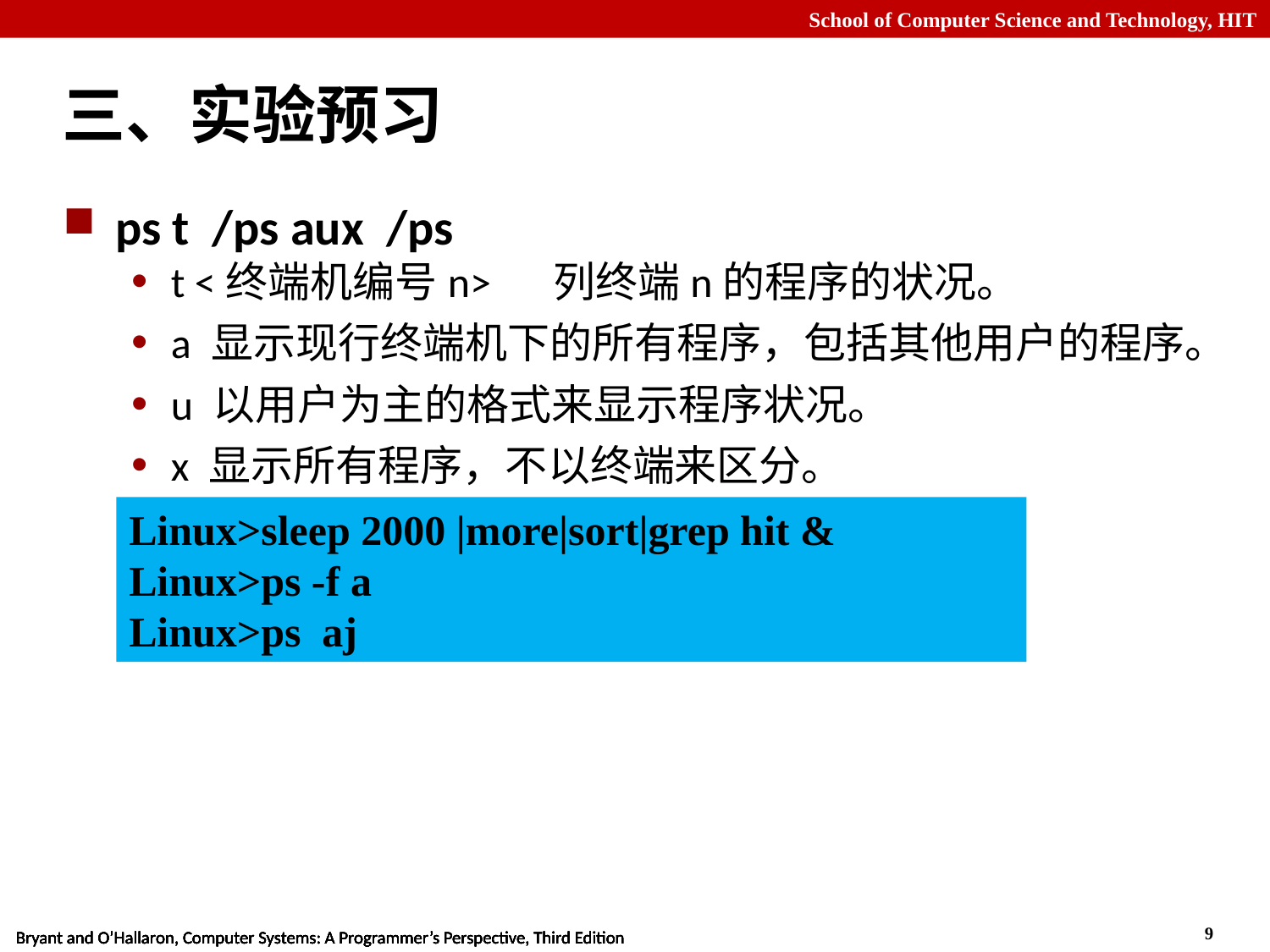

# 三、实验预习
ps t  /ps aux  /ps
t <终端机编号n> 　列终端n的程序的状况。
a 显示现行终端机下的所有程序，包括其他用户的程序。
u 以用户为主的格式来显示程序状况。
x 显示所有程序，不以终端来区分。

Linux>sleep 2000 |more|sort|grep hit &
Linux>ps -f a
Linux>ps  aj